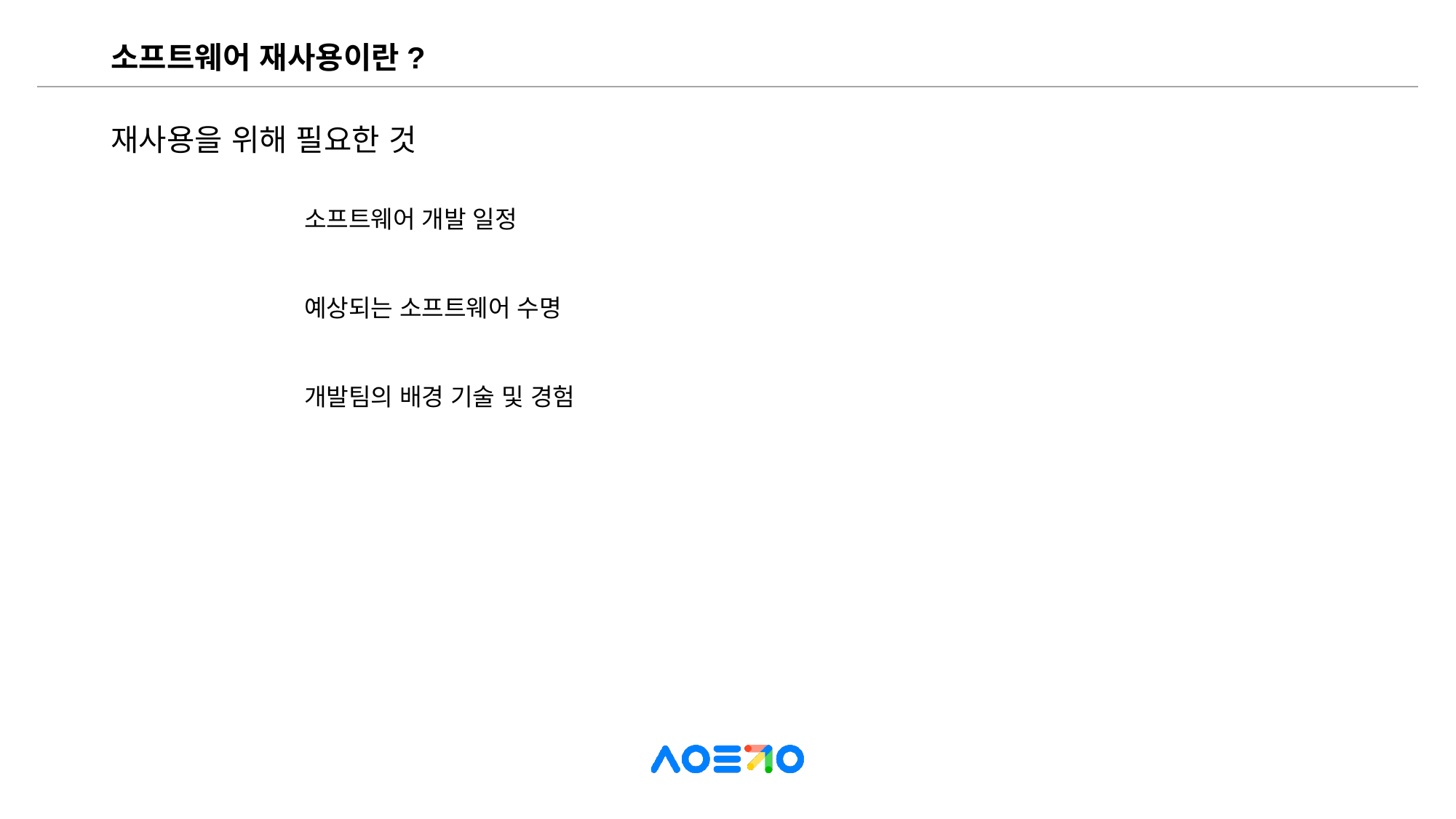

# 소프트웨어 재사용이란?
재사용을 위해 필요한 것

소프트웨어 개발 일정

예상되는 소프트웨어 수명

개발팀의 배경 기술 및 경험